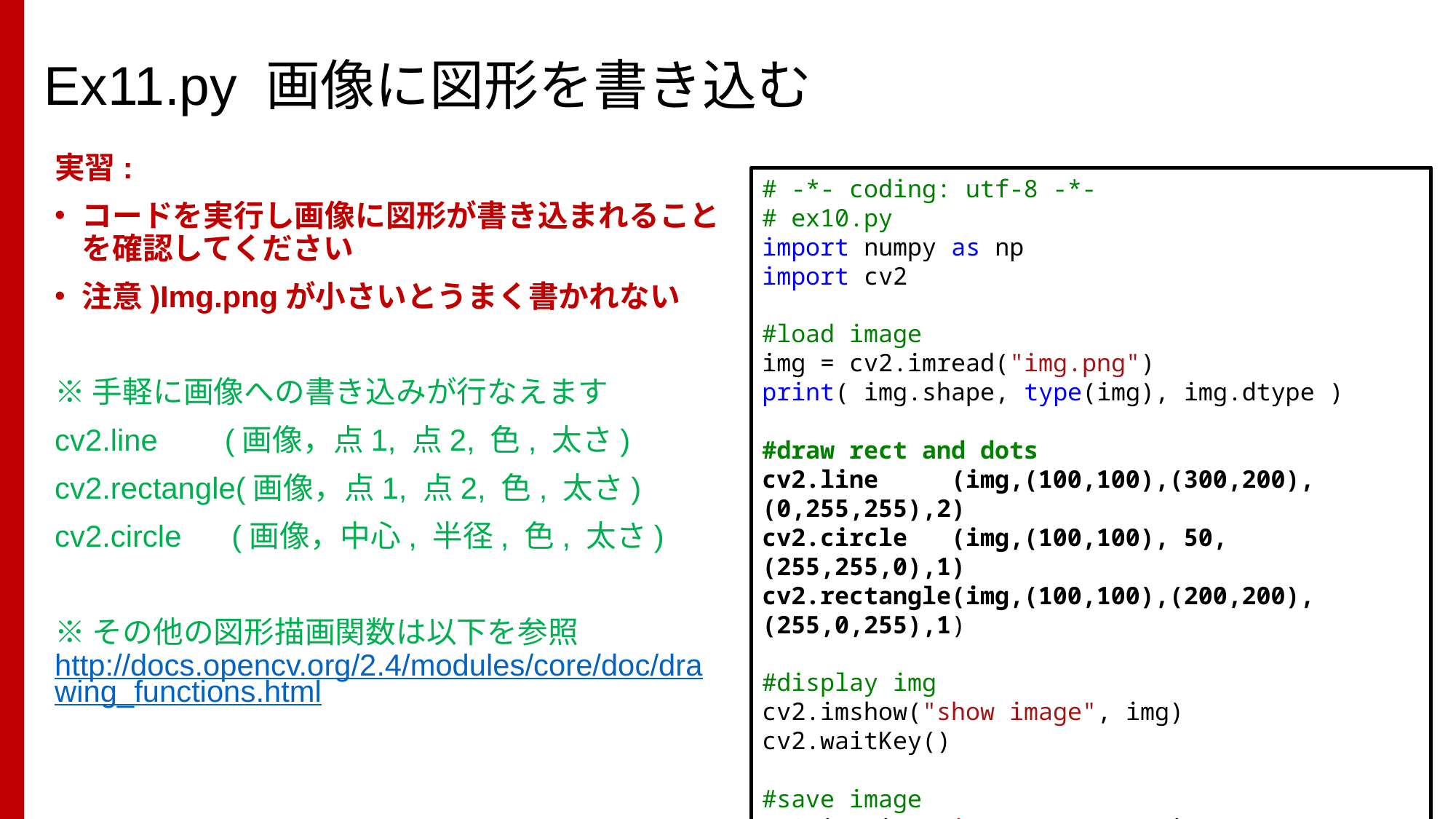

# Ex11.py 画像に図形を書き込む
実習:
コードを実行し画像に図形が書き込まれることを確認してください
注意)Img.pngが小さいとうまく書かれない

※手軽に画像への書き込みが行なえます
cv2.line        (画像，点1, 点2, 色, 太さ)
cv2.rectangle(画像，点1, 点2, 色, 太さ)
cv2.circle      (画像，中心, 半径, 色, 太さ)

※その他の図形描画関数は以下を参照http://docs.opencv.org/2.4/modules/core/doc/drawing_functions.html

# -*- coding: utf-8 -*-
# ex10.py
import numpy as np
import cv2

#load image
img = cv2.imread("img.png")
print( img.shape, type(img), img.dtype )

#draw rect and dots
cv2.line     (img,(100,100),(300,200), (0,255,255),2)
cv2.circle   (img,(100,100), 50,       (255,255,0),1)
cv2.rectangle(img,(100,100),(200,200), (255,0,255),1)

#display img
cv2.imshow("show image", img)
cv2.waitKey()

#save image
cv2.imwrite("img_save.png", img);